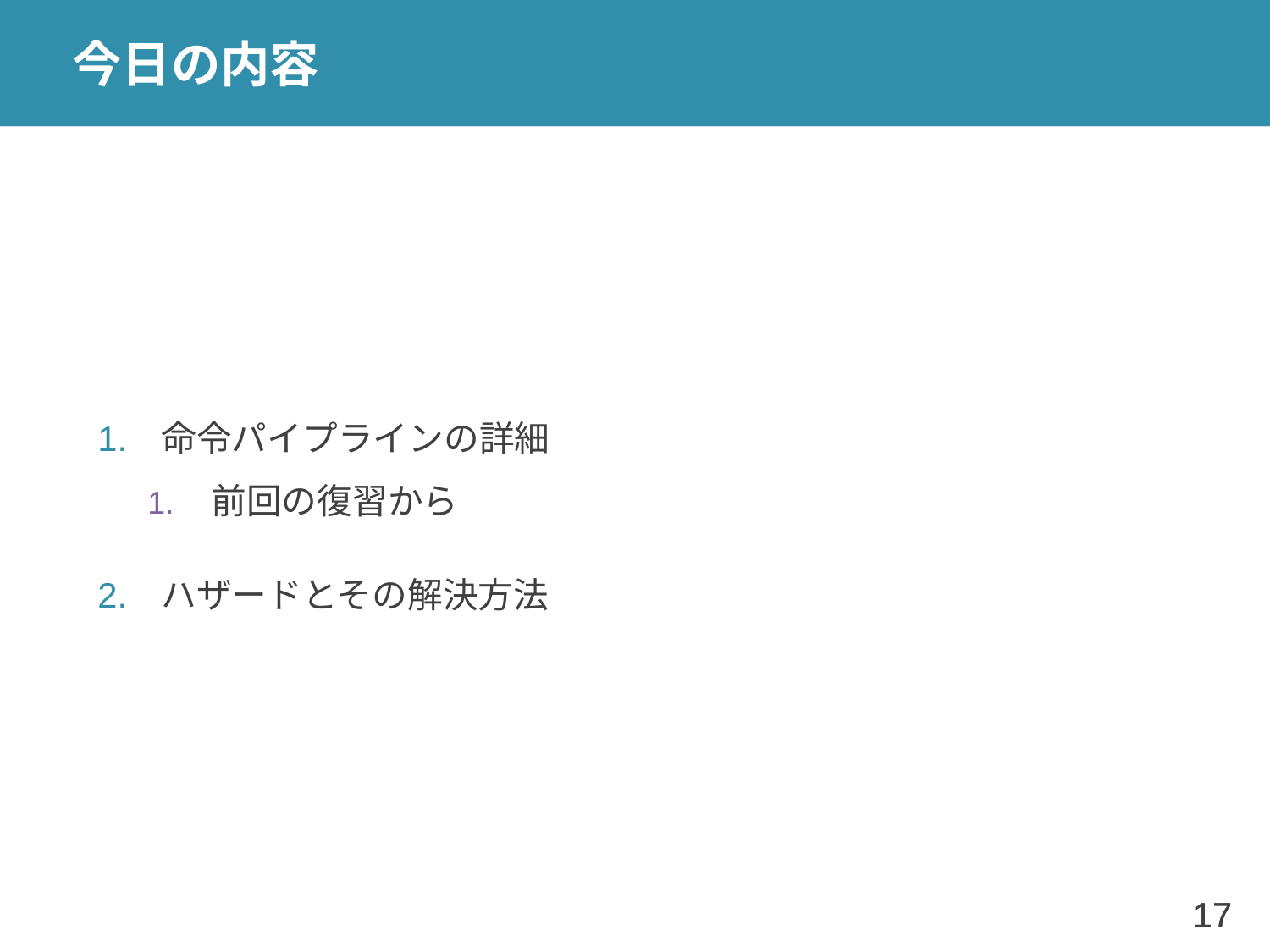

# 今日の内容
命令パイプラインの詳細
前回の復習から
ハザードとその解決方法